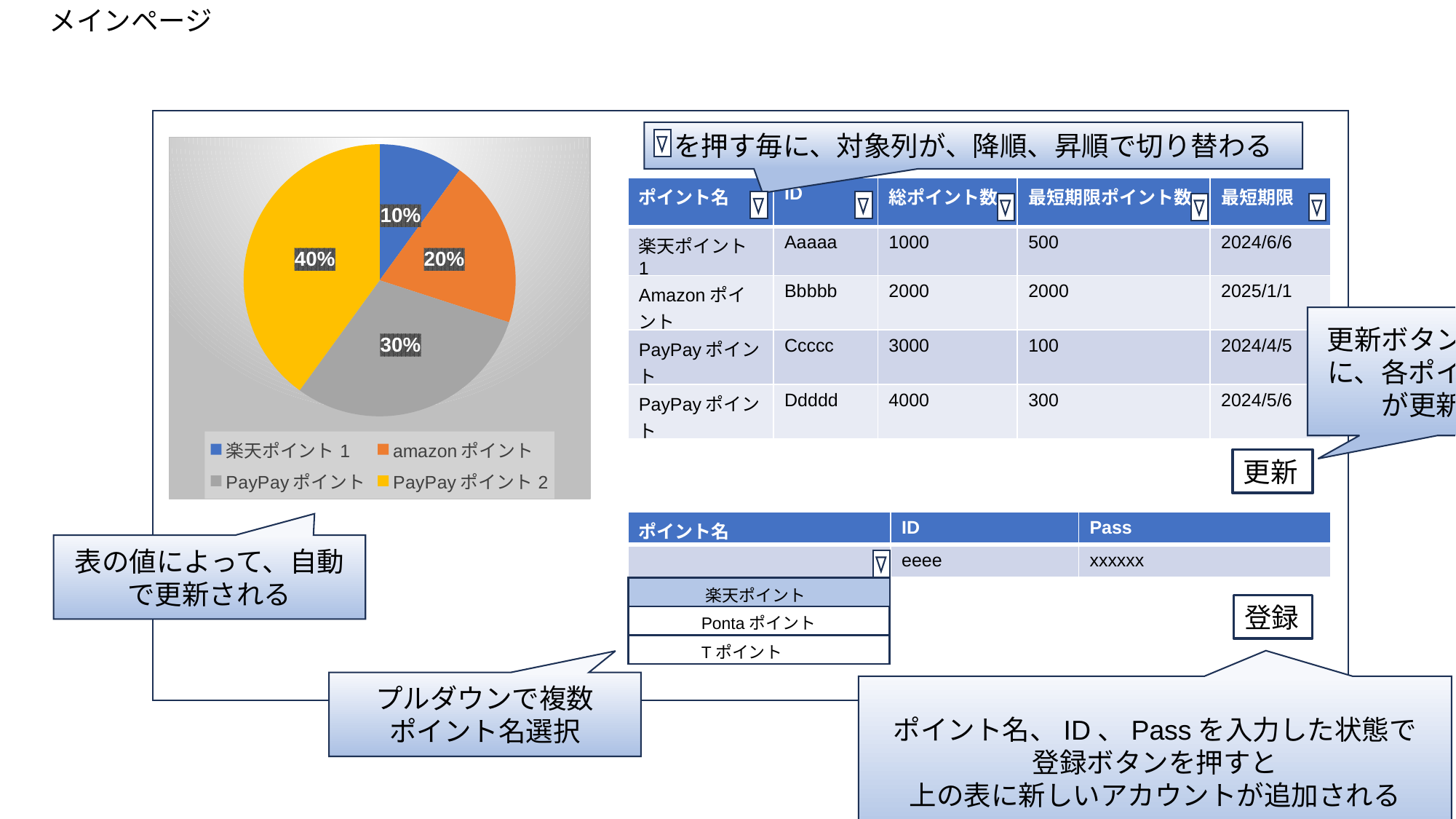

メインページ

を押す毎に、対象列が、降順、昇順で切り替わる

### Chart

| Category | ポイント内訳 |
|---|---|
| 楽天ポイント1 | 1000.0 |
| amazonポイント | 2000.0 |
| PayPayポイント | 3000.0 |
| PayPayポイント2 | 4000.0 |
| ポイント名 | ID | 総ポイント数 | 最短期限ポイント数 | 最短期限 |
| --- | --- | --- | --- | --- |
| 楽天ポイント1 | Aaaaa | 1000 | 500 | 2024/6/6 |
| Amazonポイント | Bbbbb | 2000 | 2000 | 2025/1/1 |
| PayPayポイント | Ccccc | 3000 | 100 | 2024/4/5 |
| PayPayポイント | Ddddd | 4000 | 300 | 2024/5/6 |

更新ボタンを押した時に、各ポイントの情報が更新される
更新
| ポイント名 | ID | Pass |
| --- | --- | --- |
|  | eeee | xxxxxx |
表の値によって、自動で更新される

楽天ポイント
登録

Pontaポイント

Tポイント
プルダウンで複数
ポイント名選択
ポイント名、ID、Passを入力した状態で
登録ボタンを押すと
上の表に新しいアカウントが追加される